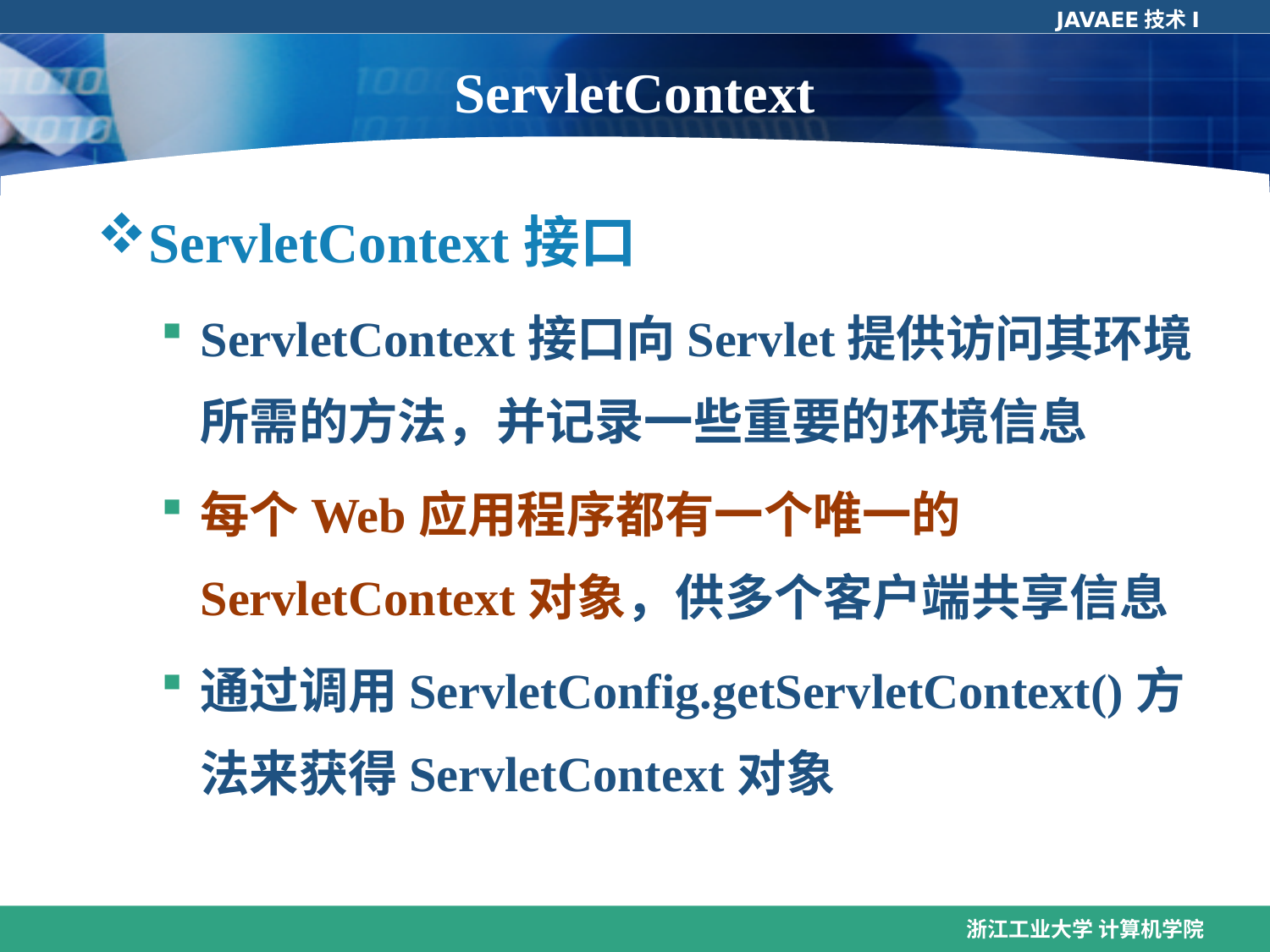

# ServletContext
ServletContext接口
ServletContext接口向Servlet提供访问其环境所需的方法，并记录一些重要的环境信息
每个Web应用程序都有一个唯一的ServletContext对象，供多个客户端共享信息
通过调用ServletConfig.getServletContext()方法来获得ServletContext对象